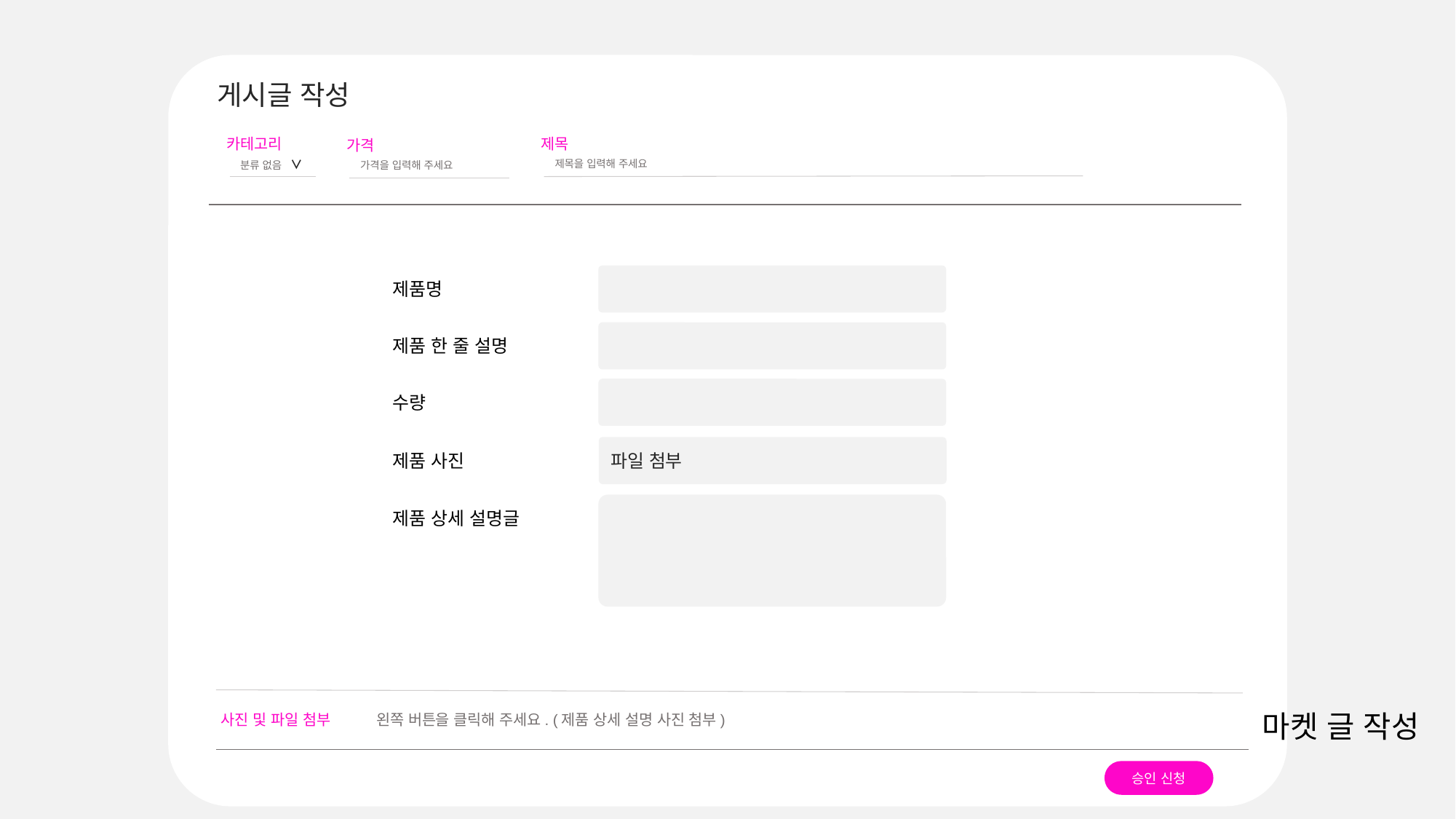

게시글 작성
카테고리
분류 없음   ∨
제목
제목을 입력해 주세요
가격
가격을 입력해 주세요

제품명

제품 한 줄 설명

수량
파일 첨부
제품 사진

제품 상세 설명글
마켓 글 작성
사진 및 파일 첨부           왼쪽 버튼을 클릭해 주세요. (제품 상세 설명 사진 첨부)
승인 신청